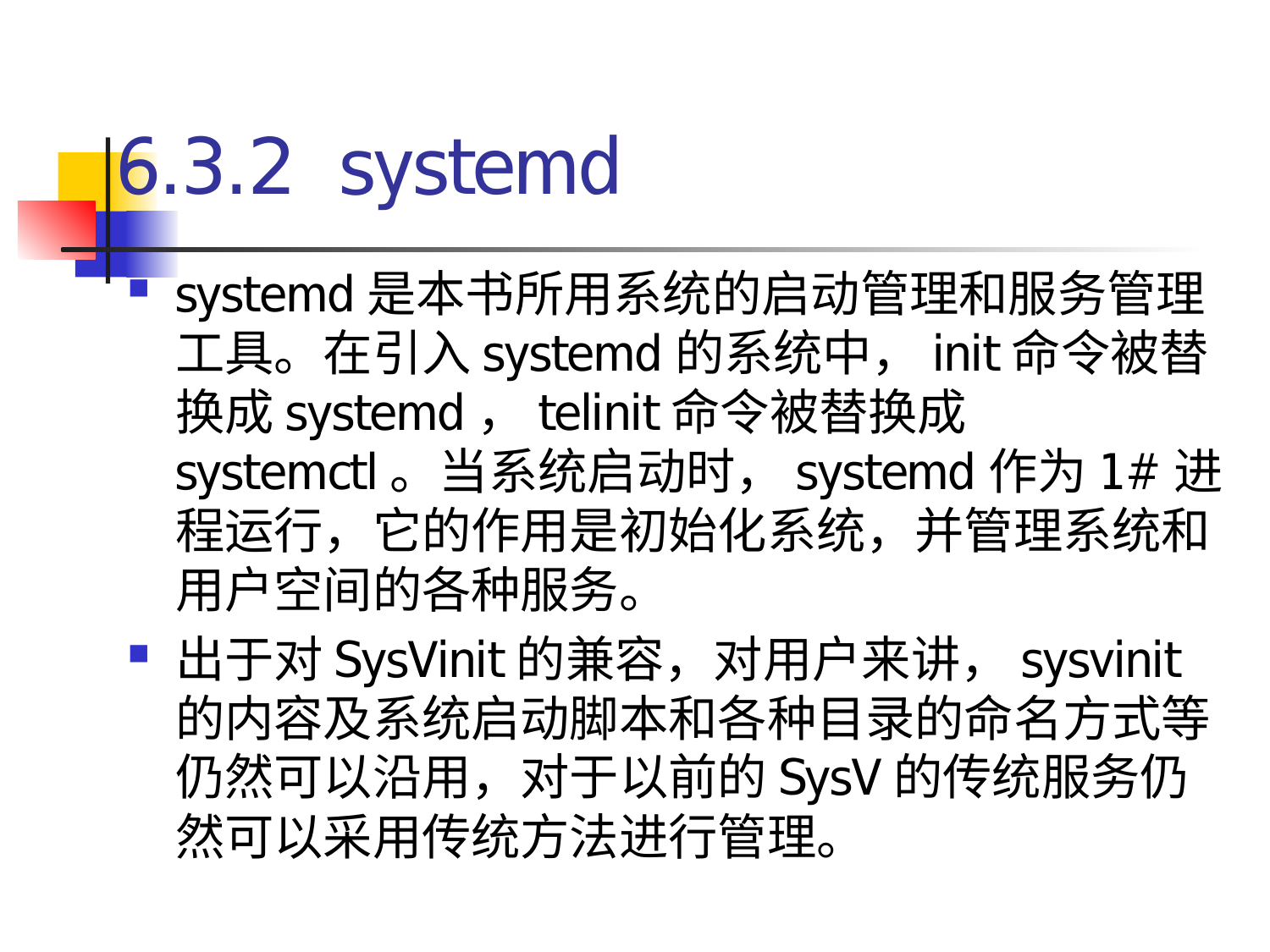

# 6.3.2  systemd
systemd是本书所用系统的启动管理和服务管理工具。在引入systemd的系统中，init命令被替换成systemd，telinit命令被替换成systemctl。当系统启动时，systemd作为1#进程运行，它的作用是初始化系统，并管理系统和用户空间的各种服务。
出于对SysVinit的兼容，对用户来讲，sysvinit的内容及系统启动脚本和各种目录的命名方式等仍然可以沿用，对于以前的SysV的传统服务仍然可以采用传统方法进行管理。